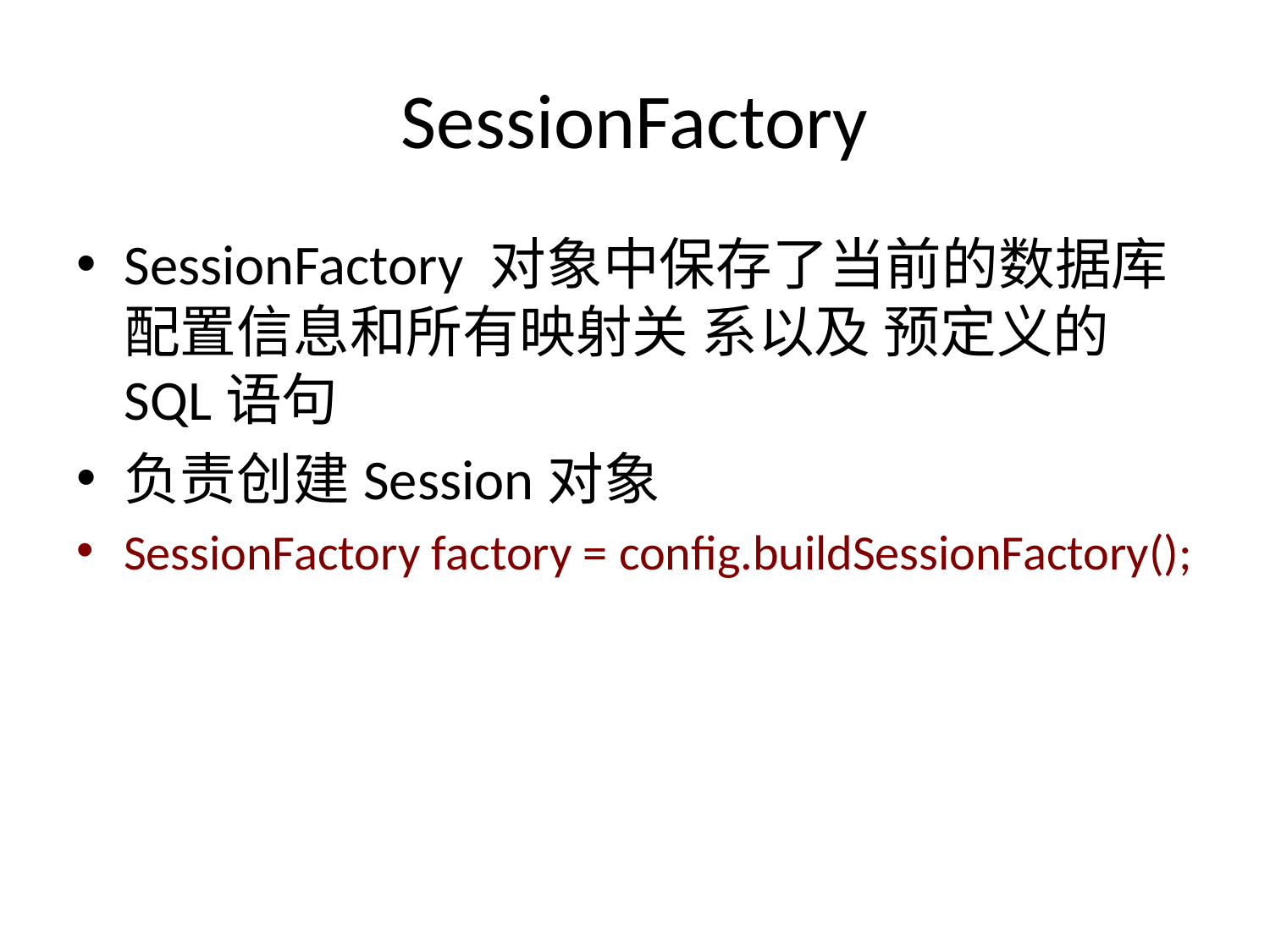

# SessionFactory
SessionFactory 对象中保存了当前的数据库配置信息和所有映射关 系以及 预定义的SQL语句
负责创建Session对象
SessionFactory factory = config.buildSessionFactory();